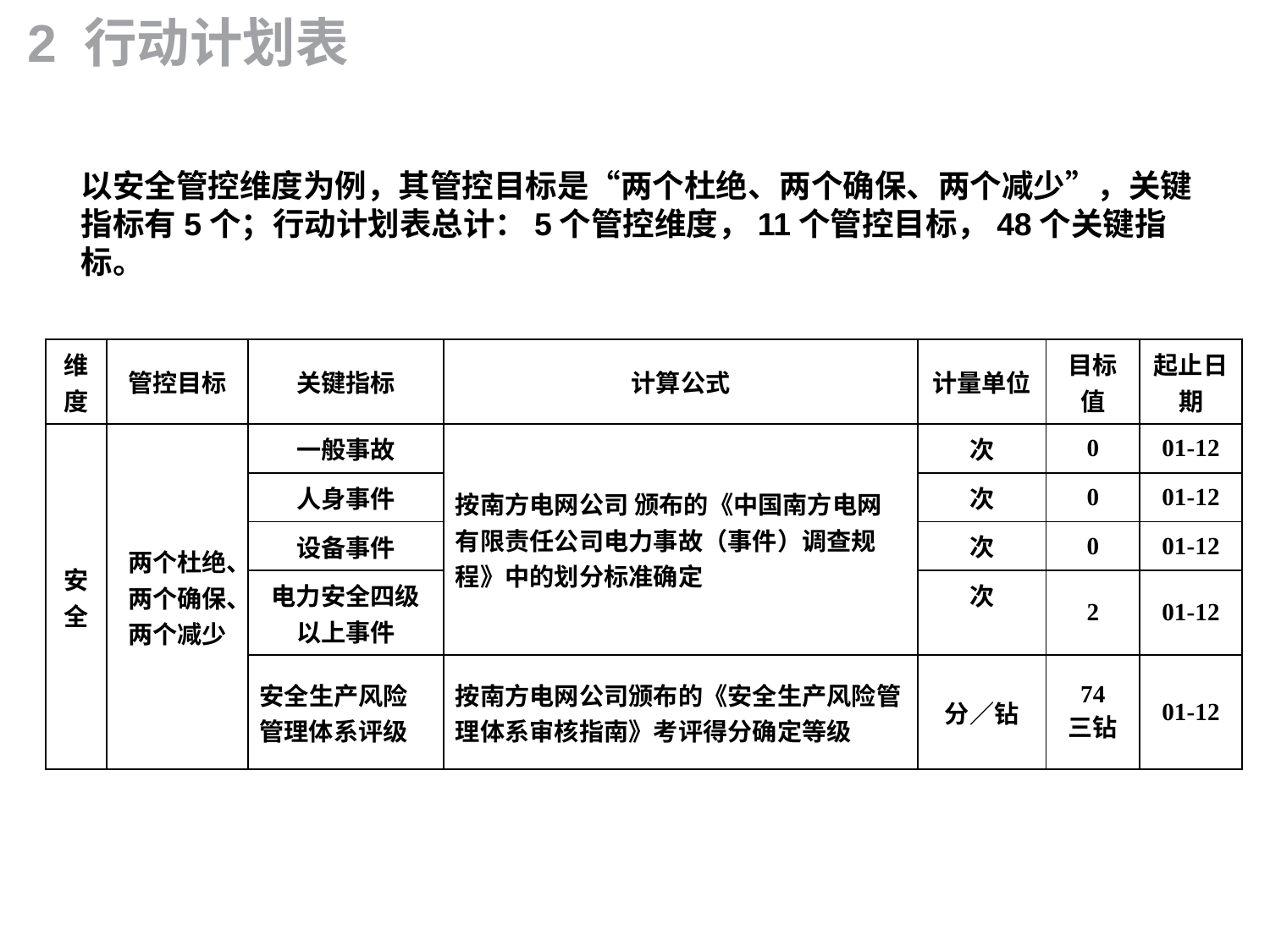

2 行动计划表
以安全管控维度为例，其管控目标是“两个杜绝、两个确保、两个减少”，关键指标有5个；行动计划表总计：5个管控维度，11个管控目标，48个关键指标。
| 维度 | 管控目标 | 关键指标 | 计算公式 | 计量单位 | 目标值 | 起止日期 |
| --- | --- | --- | --- | --- | --- | --- |
| 安全 | 两个杜绝、两个确保、两个减少 | 一般事故 | 按南方电网公司 颁布的《中国南方电网有限责任公司电力事故（事件）调查规程》中的划分标准确定 | 次 | 0 | 01-12 |
|  |  | 人身事件 |  | 次 | 0 | 01-12 |
|  |  | 设备事件 |  | 次 | 0 | 01-12 |
|  |  | 电力安全四级以上事件 |  | 次 | 2 | 01-12 |
|  |  | 安全生产风险管理体系评级 | 按南方电网公司颁布的《安全生产风险管理体系审核指南》考评得分确定等级 | 分／钻 | 74 三钻 | 01-12 |